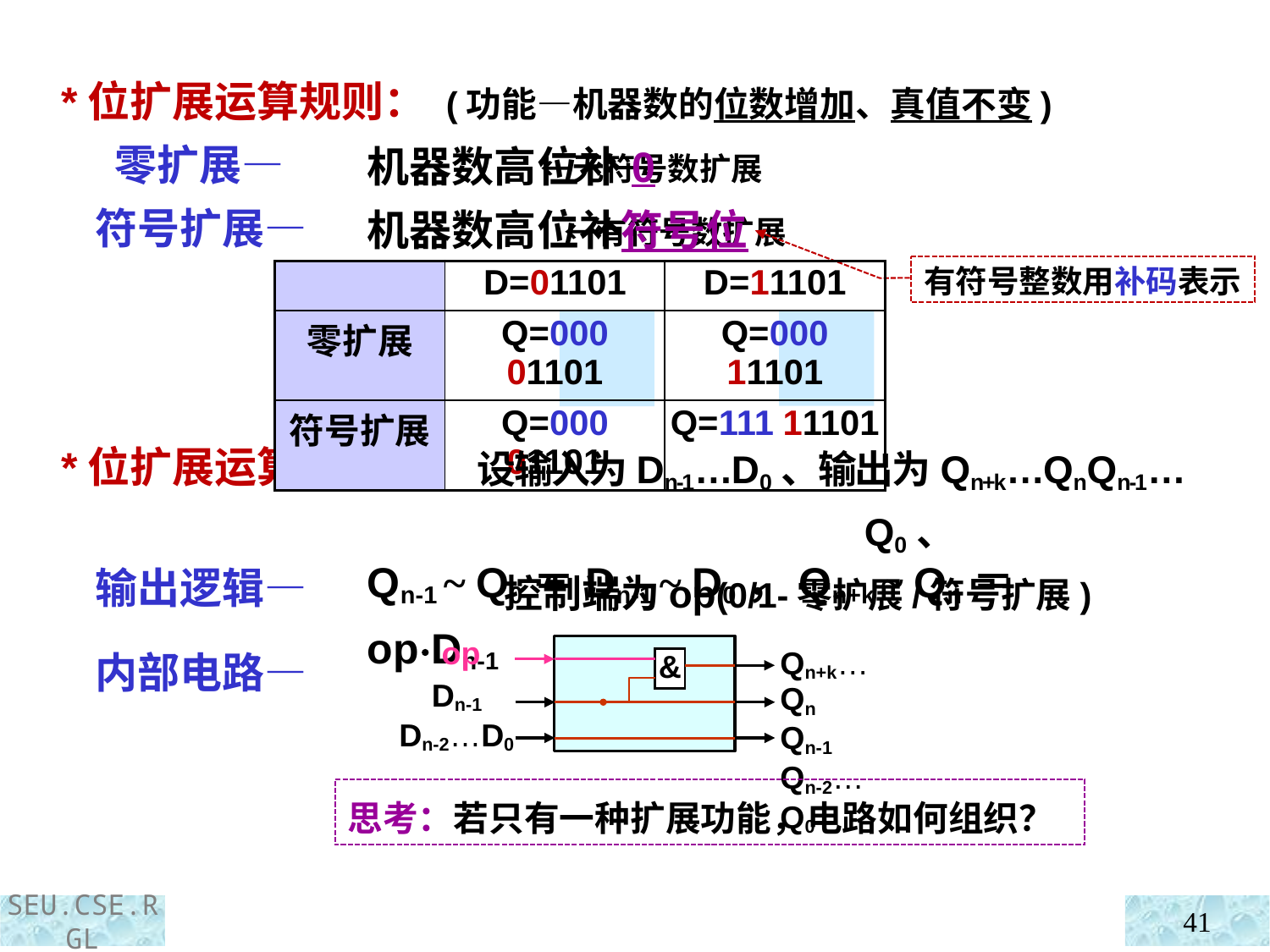

*位扩展运算规则： (功能—机器数的位数增加、真值不变)
       零扩展—                           ←无符号数扩展
     符号扩展—                           ←有符号数扩展

  *位扩展运算的实现：

     输出逻辑—
     内部电路—
机器数高位补0
机器数高位补符号位
有符号整数用补码表示
|  | D=01101 | D=11101 |
| --- | --- | --- |
| 零扩展 | Q=000 01101 | Q=000 11101 |
| 符号扩展 | Q=000 01101 | Q=111 11101 |

设输入为Dn-1…D0、输出为Qn+k…QnQn-1…Q0、
  控制端为op(0/1-零扩展/符号扩展)
Qn-1 ~ Q0＝Dn-1 ~ D0，Qn+k ~ Qn＝op·Dn-1
     op
    Dn-1
Dn-2…D0

Qn+k…Qn
Qn-1
Qn-2…Q0
&
思考：若只有一种扩展功能，电路如何组织？
41